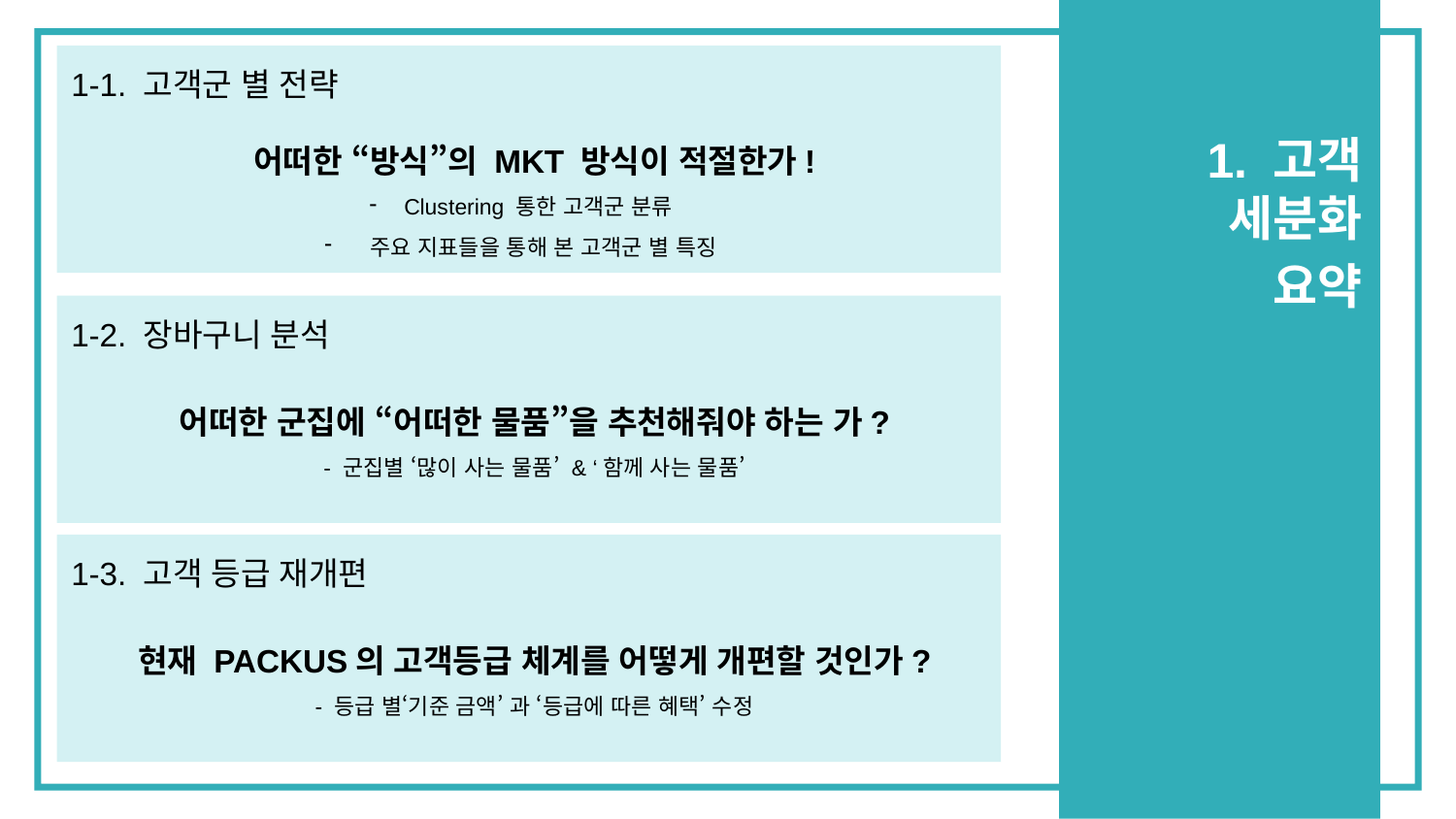

1-1. 고객군 별 전략
어떠한 “방식”의 MKT 방식이 적절한가!
Clustering 통한 고객군 분류
 주요 지표들을 통해 본 고객군 별 특징
1. 고객 세분화
요약

1-2. 장바구니 분석
어떠한 군집에 “어떠한 물품”을 추천해줘야 하는 가?
- 군집별 ‘많이 사는 물품’ & ‘함께 사는 물품’

1-3. 고객 등급 재개편
현재 PACKUS의 고객등급 체계를 어떻게 개편할 것인가?
- 등급 별‘기준 금액’ 과 ‘등급에 따른 혜택’ 수정